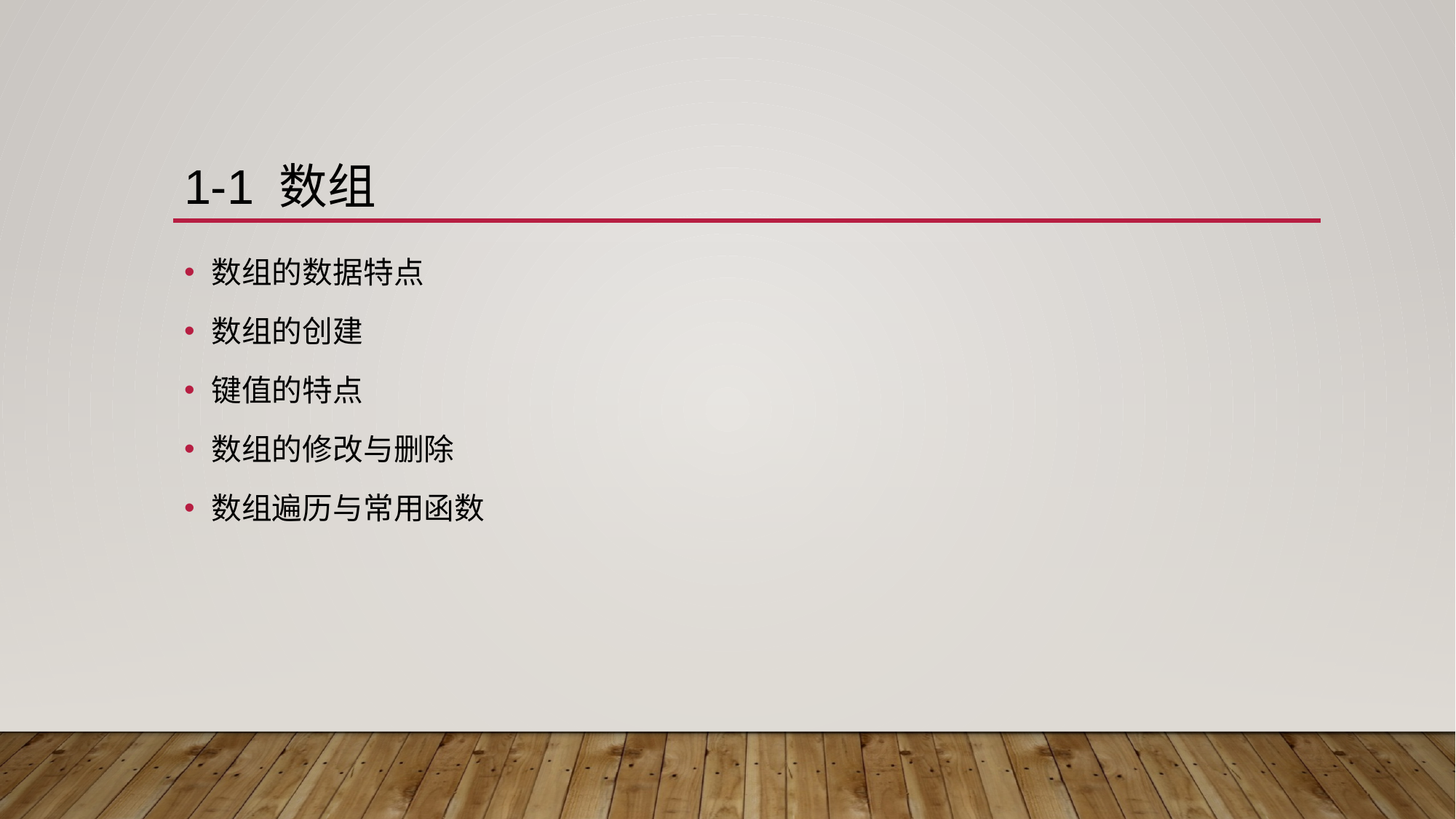

# 1-1 数组
数组的数据特点
数组的创建
键值的特点
数组的修改与删除
数组遍历与常用函数